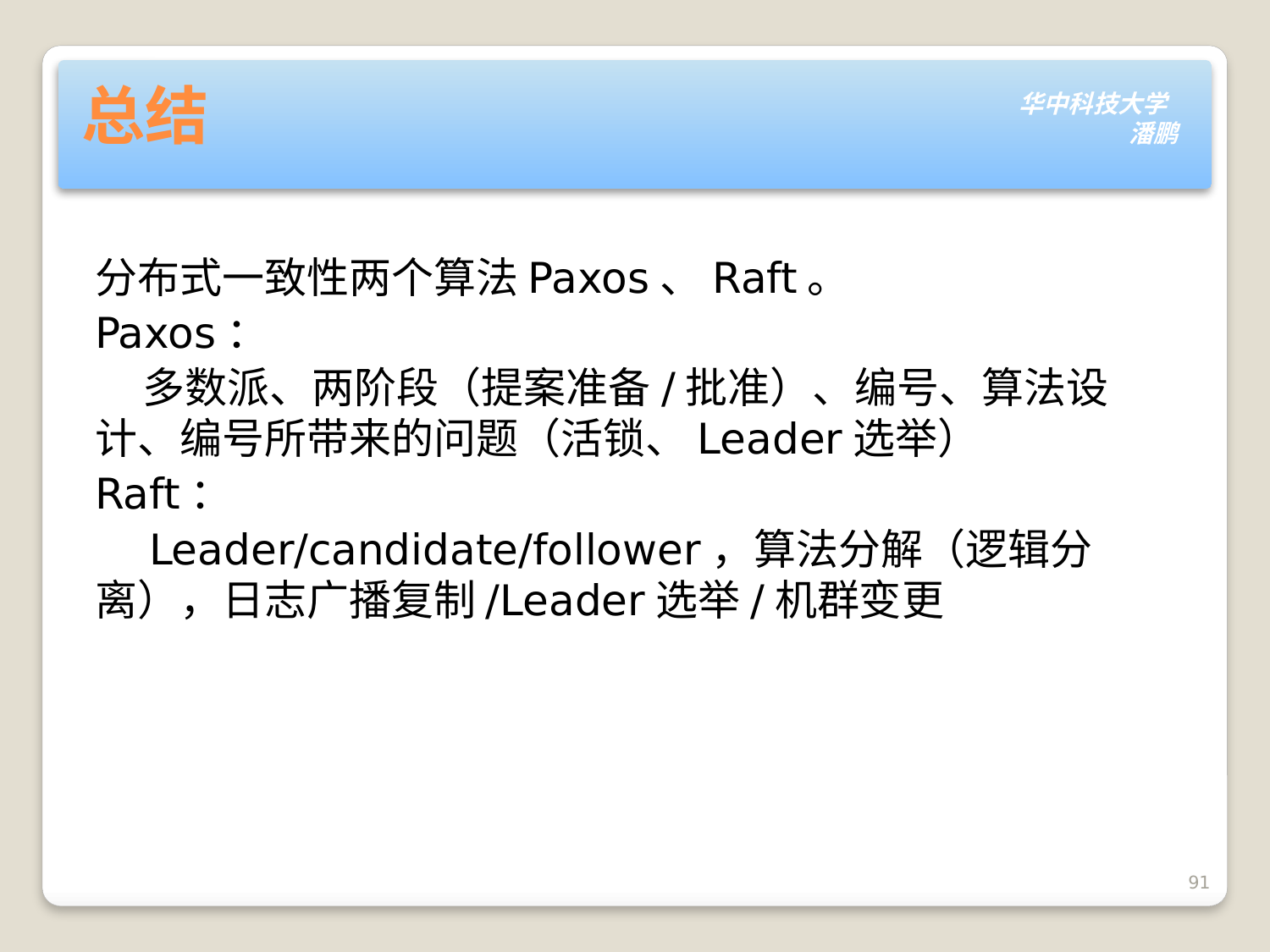

# 总结
分布式一致性两个算法Paxos、Raft。
Paxos：
    多数派、两阶段（提案准备/批准）、编号、算法设计、编号所带来的问题（活锁、Leader选举）
Raft：
    Leader/candidate/follower，算法分解（逻辑分离），日志广播复制/Leader选举/机群变更
91